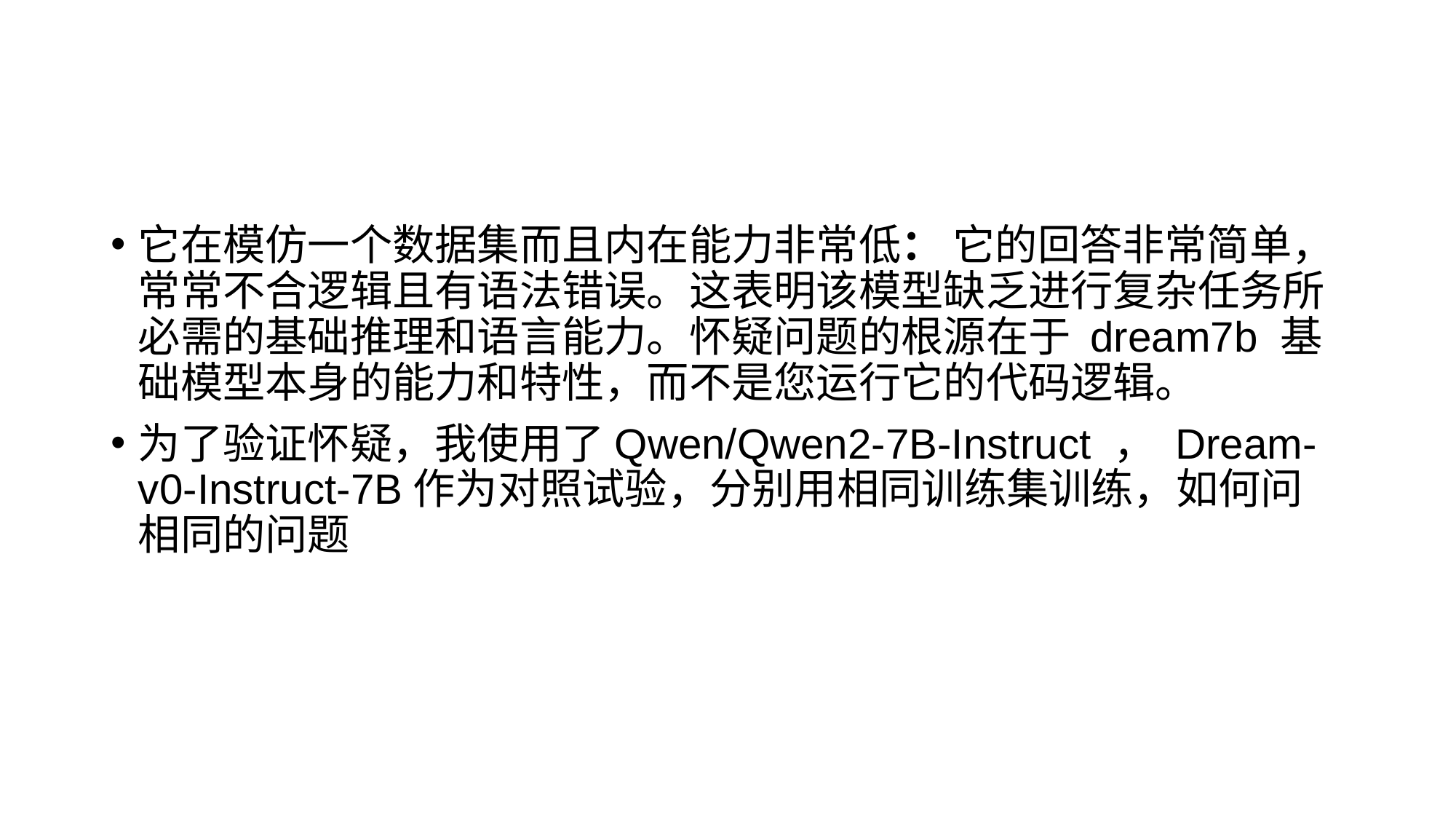

#
它在模仿一个数据集而且内在能力非常低： 它的回答非常简单，常常不合逻辑且有语法错误。这表明该模型缺乏进行复杂任务所必需的基础推理和语言能力。怀疑问题的根源在于 dream7b 基础模型本身的能力和特性，而不是您运行它的代码逻辑。
为了验证怀疑，我使用了Qwen/Qwen2-7B-Instruct ， Dream-v0-Instruct-7B作为对照试验，分别用相同训练集训练，如何问相同的问题